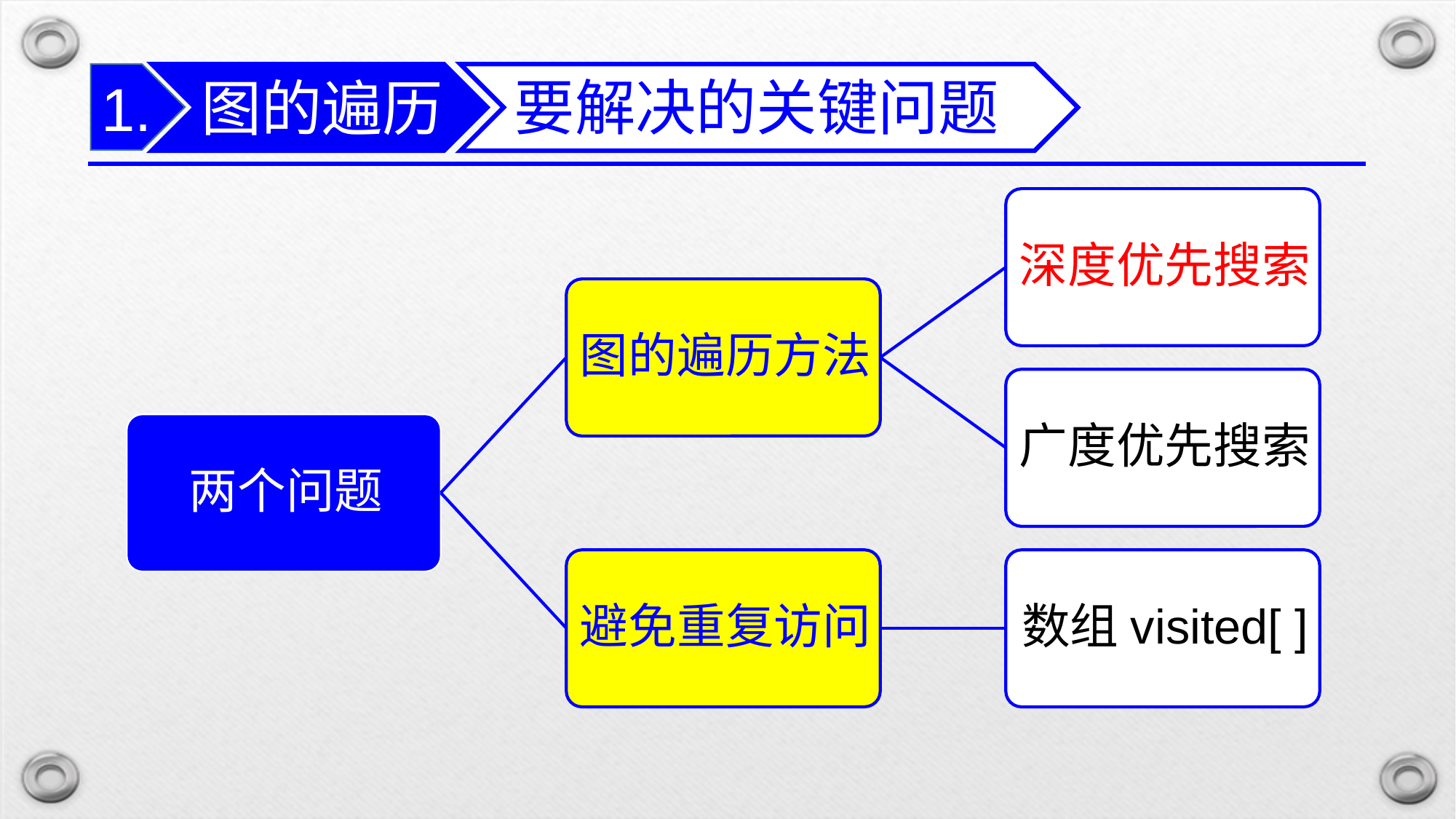

图的遍历

1.
要解决的关键问题
两个问题

图的遍历方法

深度优先搜索

广度优先搜索

避免重复访问

数组visited[ ]